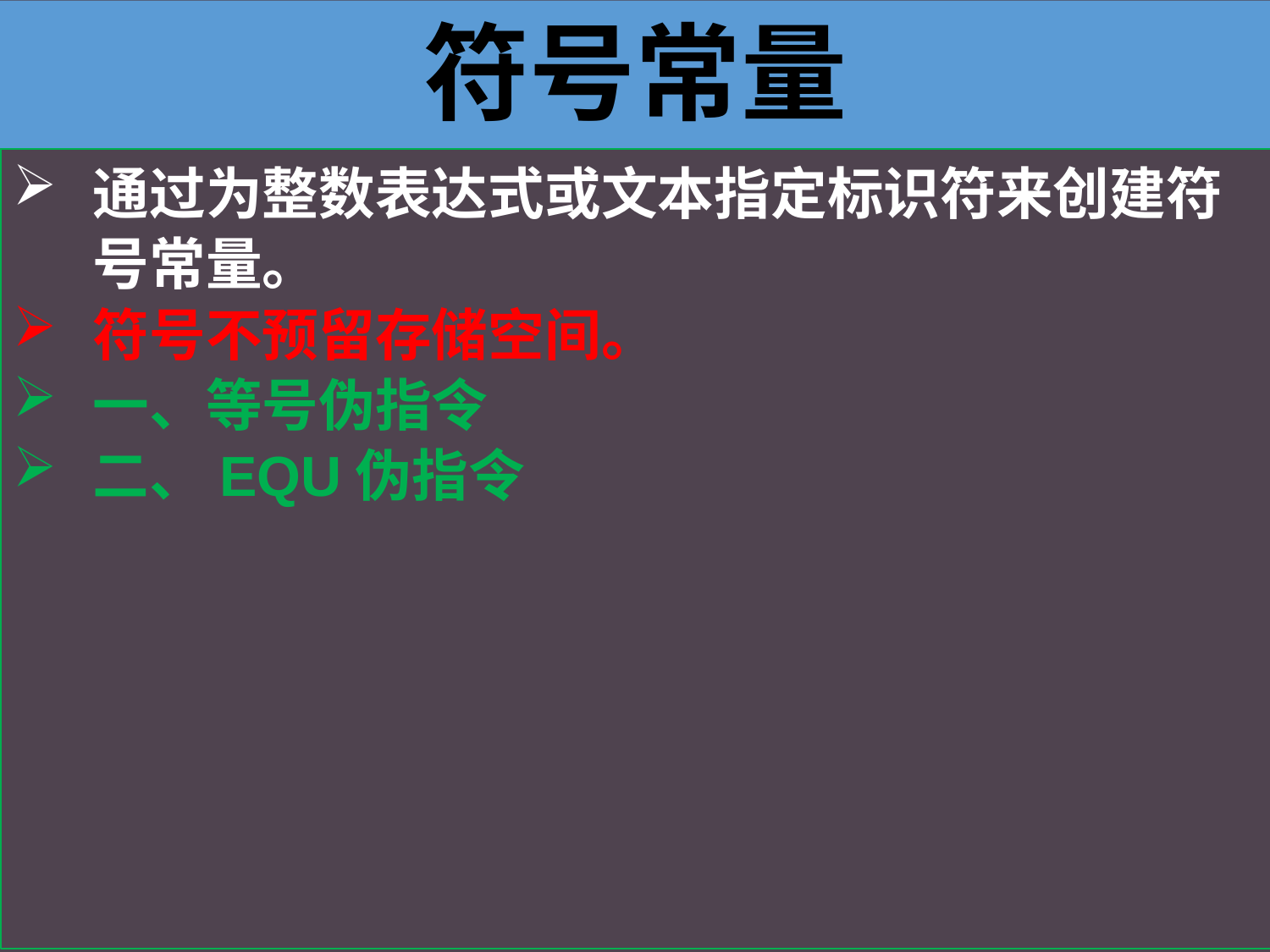

符号常量
通过为整数表达式或文本指定标识符来创建符号常量。
符号不预留存储空间。
一、等号伪指令
二、EQU伪指令